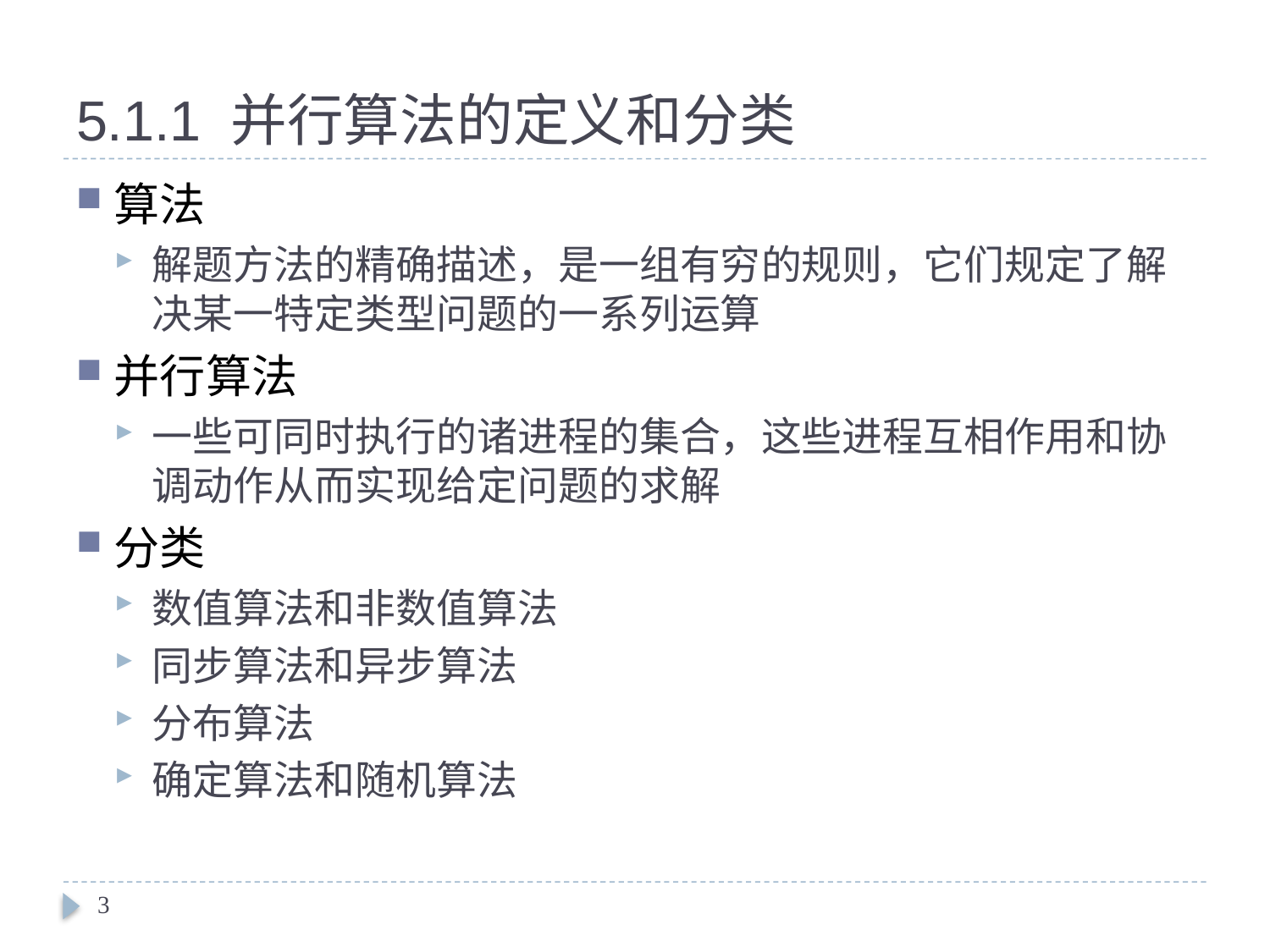

# 5.1.1 并行算法的定义和分类
算法
解题方法的精确描述，是一组有穷的规则，它们规定了解决某一特定类型问题的一系列运算
并行算法
一些可同时执行的诸进程的集合，这些进程互相作用和协调动作从而实现给定问题的求解
分类
数值算法和非数值算法
同步算法和异步算法
分布算法
确定算法和随机算法
3